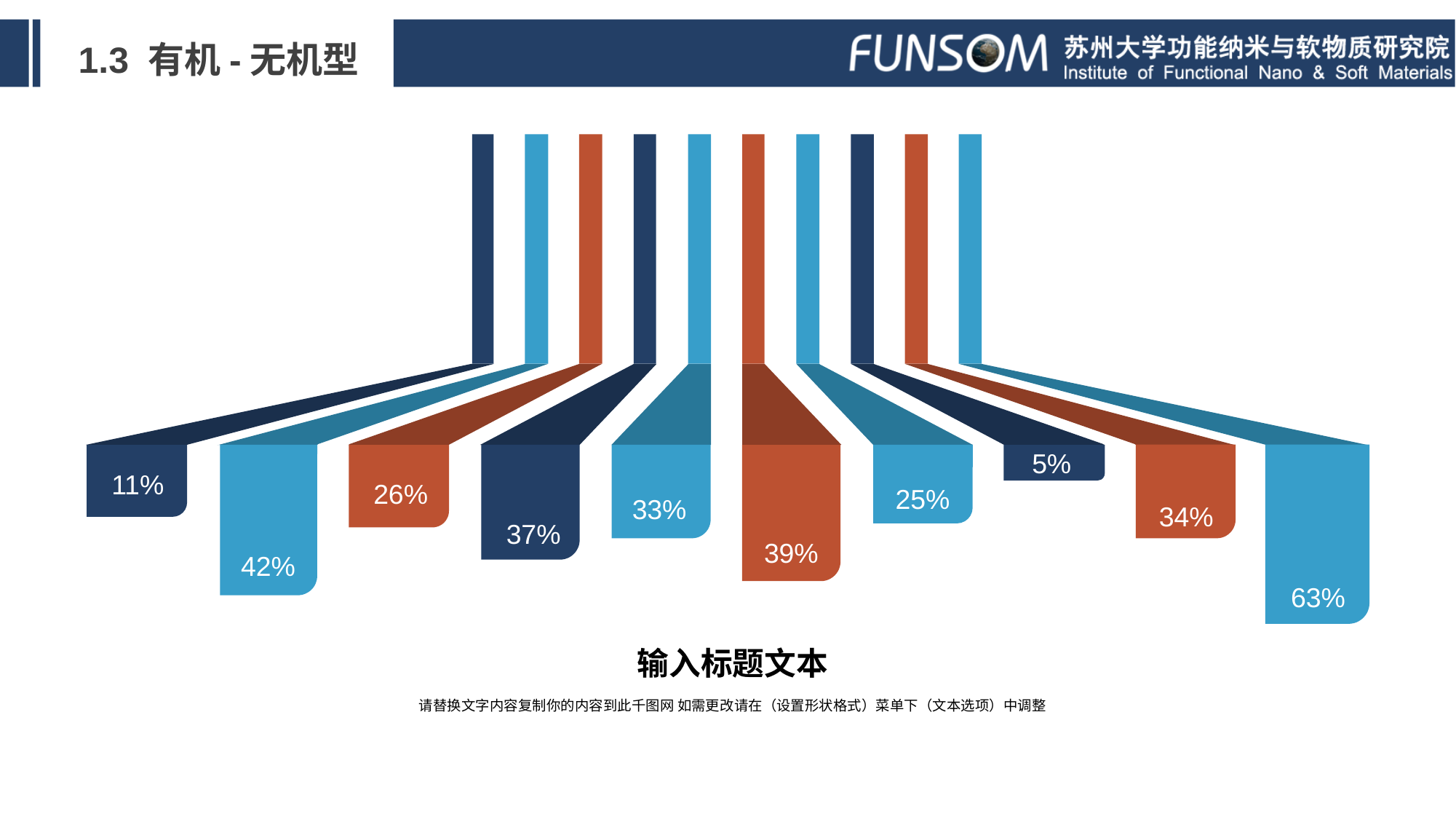

1.3 有机-无机型

5%

11%
26%
25%
33%
34%
37%
39%
42%
63%
输入标题文本
请替换文字内容复制你的内容到此千图网 如需更改请在（设置形状格式）菜单下（文本选项）中调整